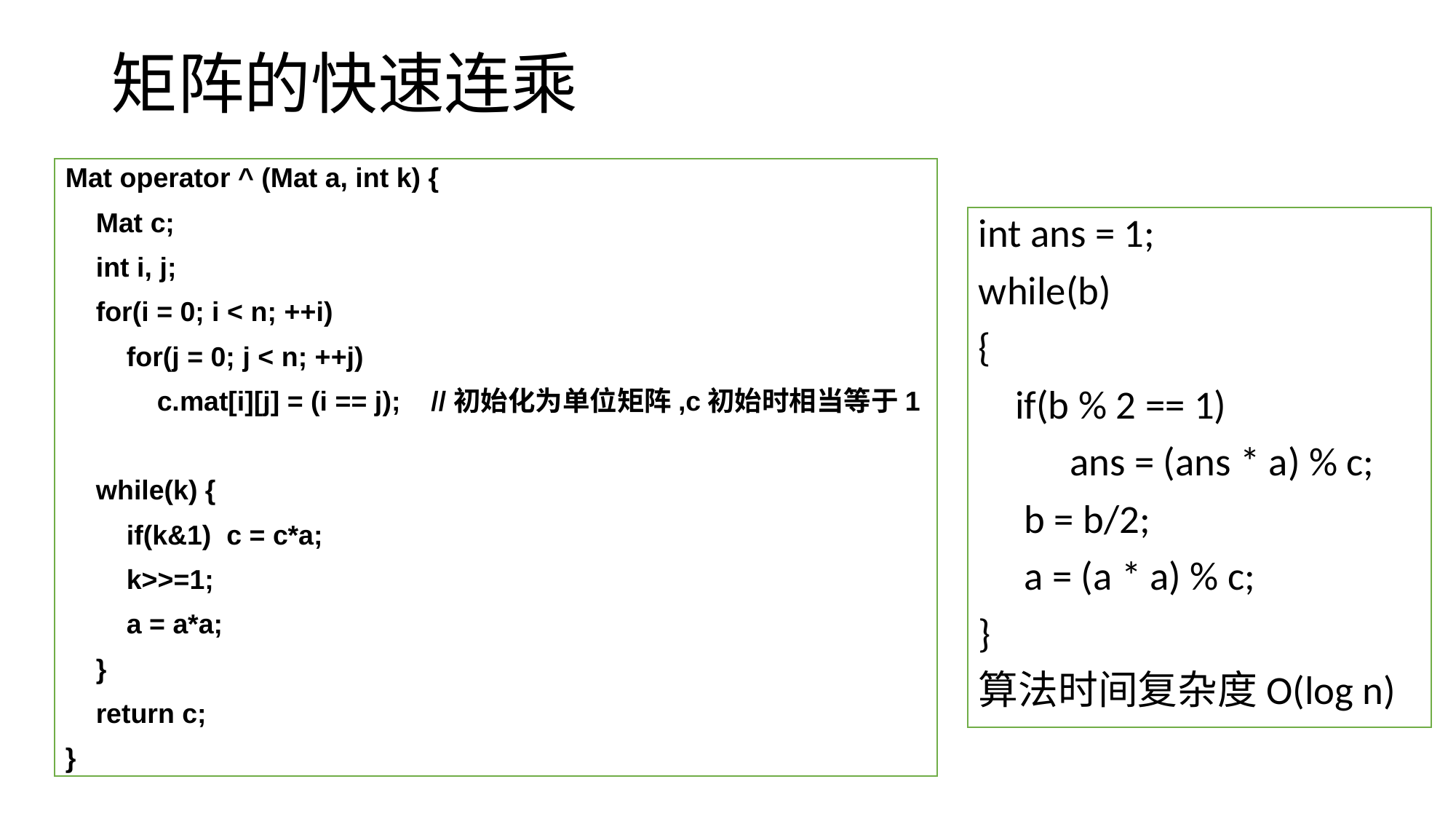

# 矩阵的快速连乘
Mat operator ^ (Mat a, int k) {
    Mat c;
    int i, j;
    for(i = 0; i < n; ++i)
        for(j = 0; j < n; ++j)
            c.mat[i][j] = (i == j);    //初始化为单位矩阵,c初始时相当等于1

    while(k) {
        if(k&1)  c = c*a;
        k>>=1;
        a = a*a;
    }
    return c;
}

int ans = 1;
while(b)
{
    if(b % 2 == 1)
          ans = (ans * a) % c;
     b = b/2;
     a = (a * a) % c;
}
算法时间复杂度O(log n)